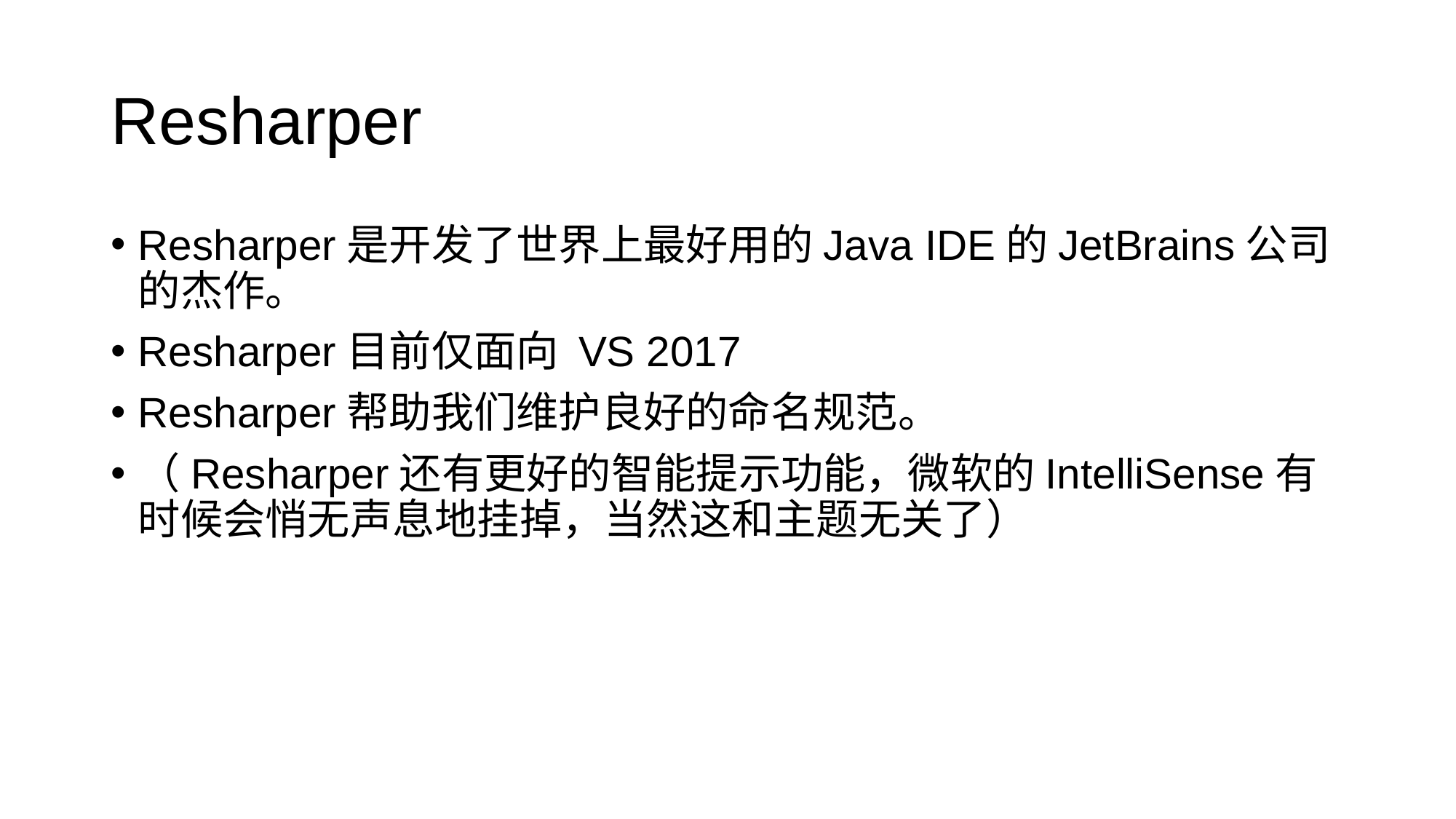

# Resharper
Resharper是开发了世界上最好用的Java IDE的JetBrains公司的杰作。
Resharper目前仅面向 VS 2017
Resharper帮助我们维护良好的命名规范。
（Resharper还有更好的智能提示功能，微软的IntelliSense有时候会悄无声息地挂掉，当然这和主题无关了）